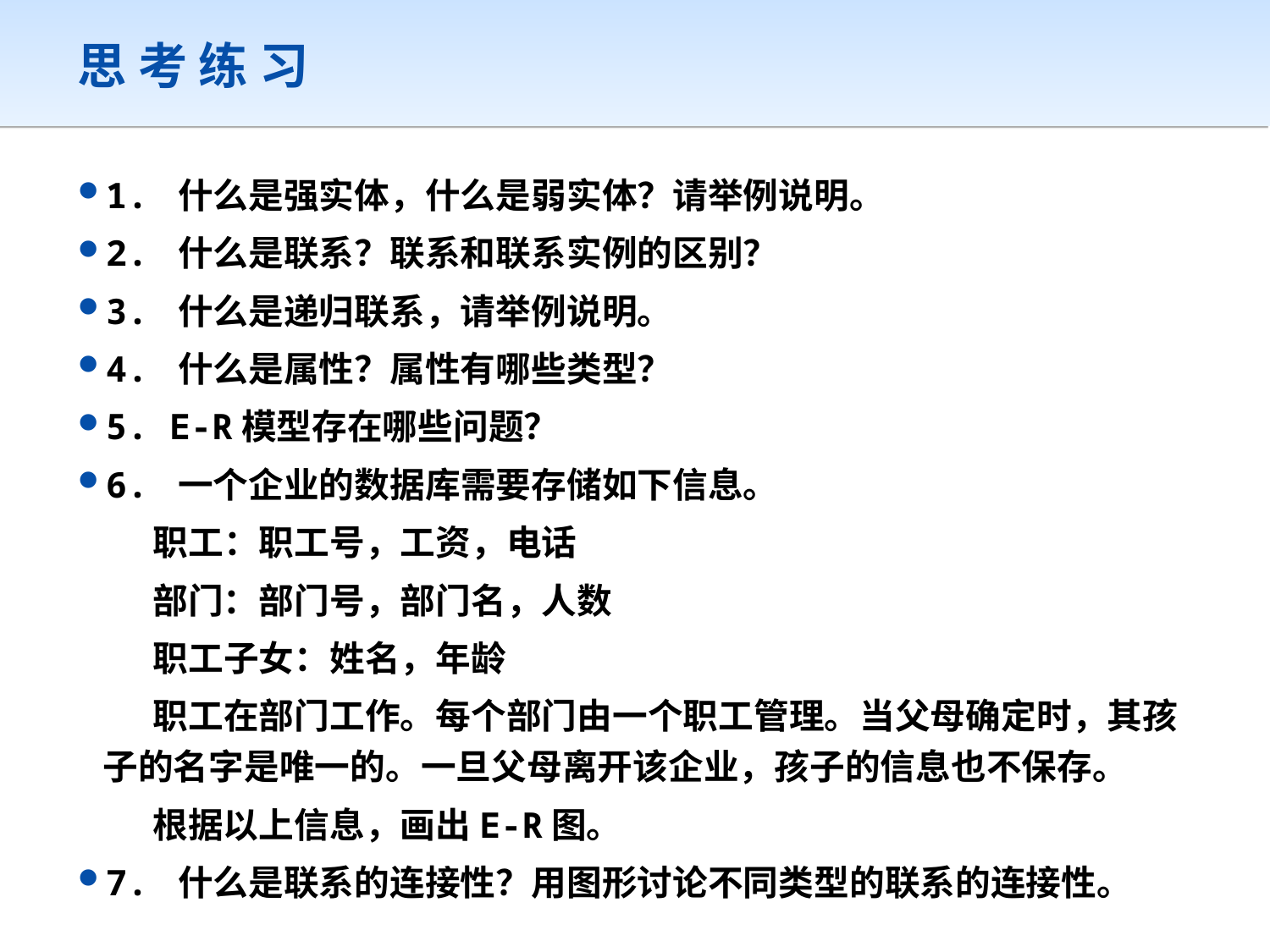

# 思 考 练 习
1. 什么是强实体，什么是弱实体？请举例说明。
2. 什么是联系？联系和联系实例的区别？
3. 什么是递归联系，请举例说明。
4. 什么是属性？属性有哪些类型？
5. E-R模型存在哪些问题？
6. 一个企业的数据库需要存储如下信息。
职工：职工号，工资，电话
部门：部门号，部门名，人数
职工子女：姓名，年龄
职工在部门工作。每个部门由一个职工管理。当父母确定时，其孩子的名字是唯一的。一旦父母离开该企业，孩子的信息也不保存。
根据以上信息，画出E-R图。
7. 什么是联系的连接性？用图形讨论不同类型的联系的连接性。